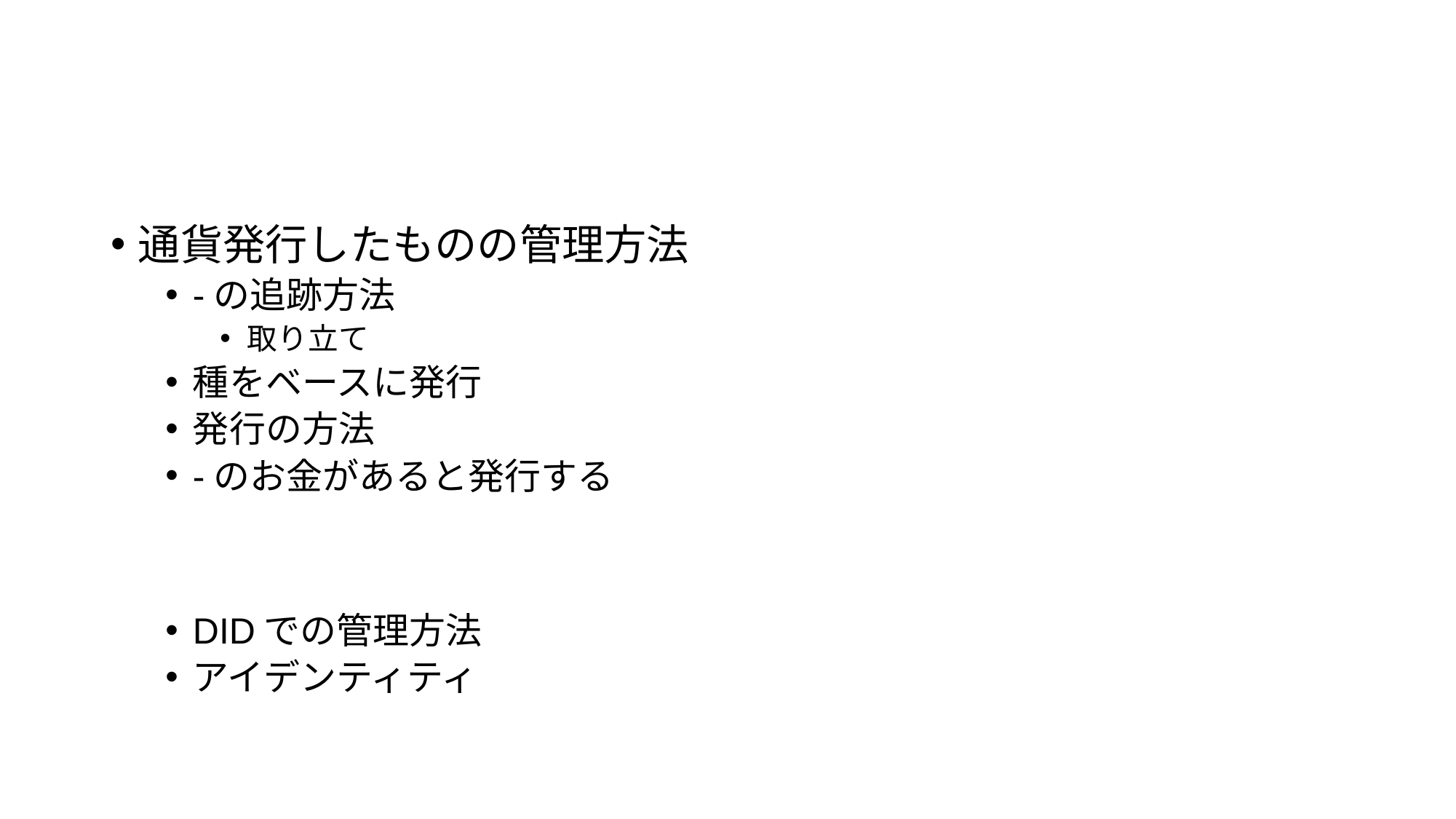

#
通貨発行したものの管理方法
-の追跡方法
取り立て
種をベースに発行
発行の方法
-のお金があると発行する

DIDでの管理方法
アイデンティティ